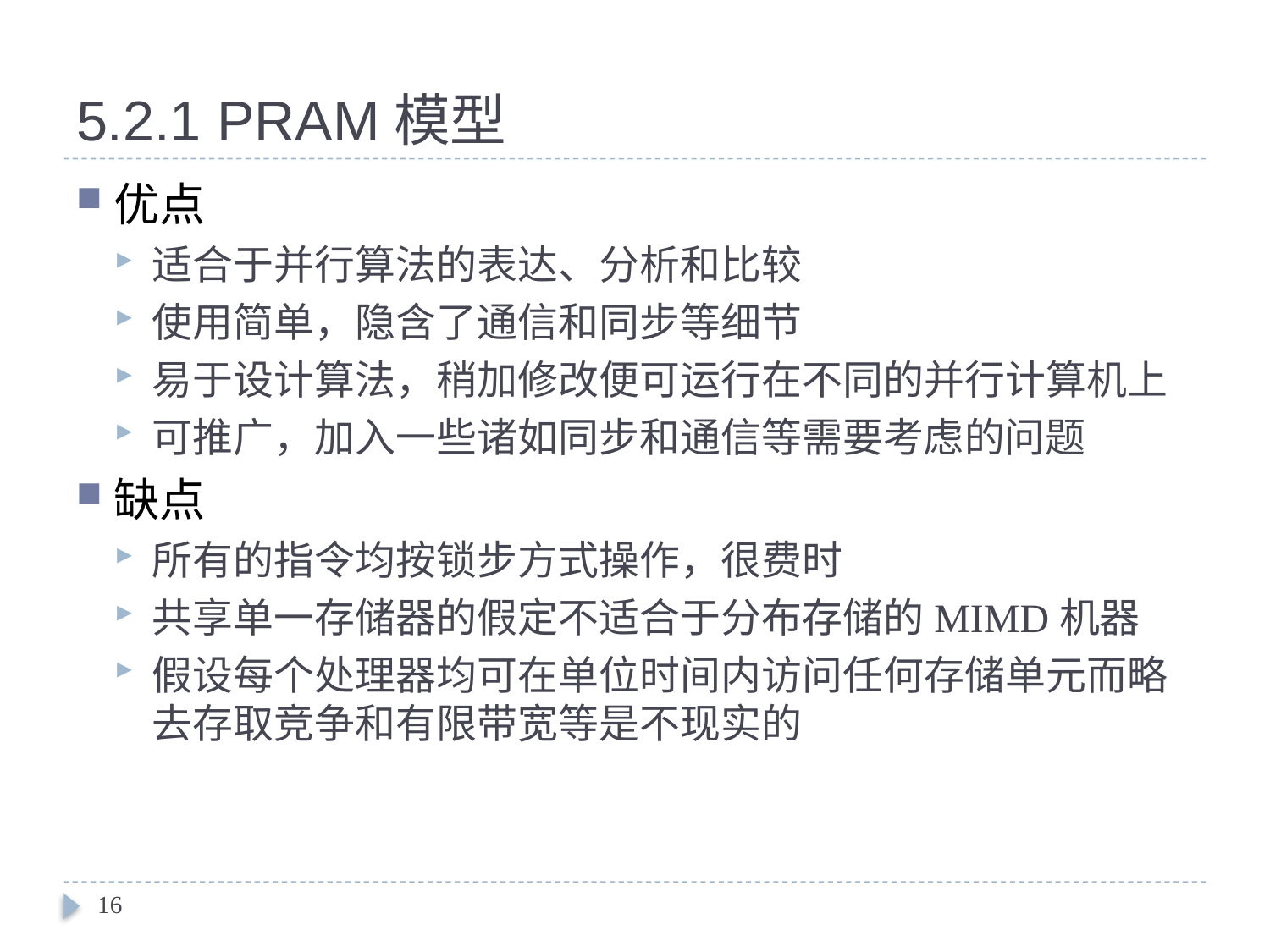

# 5.2.1 PRAM模型
优点
适合于并行算法的表达、分析和比较
使用简单，隐含了通信和同步等细节
易于设计算法，稍加修改便可运行在不同的并行计算机上
可推广，加入一些诸如同步和通信等需要考虑的问题
缺点
所有的指令均按锁步方式操作，很费时
共享单一存储器的假定不适合于分布存储的MIMD机器
假设每个处理器均可在单位时间内访问任何存储单元而略去存取竞争和有限带宽等是不现实的
16